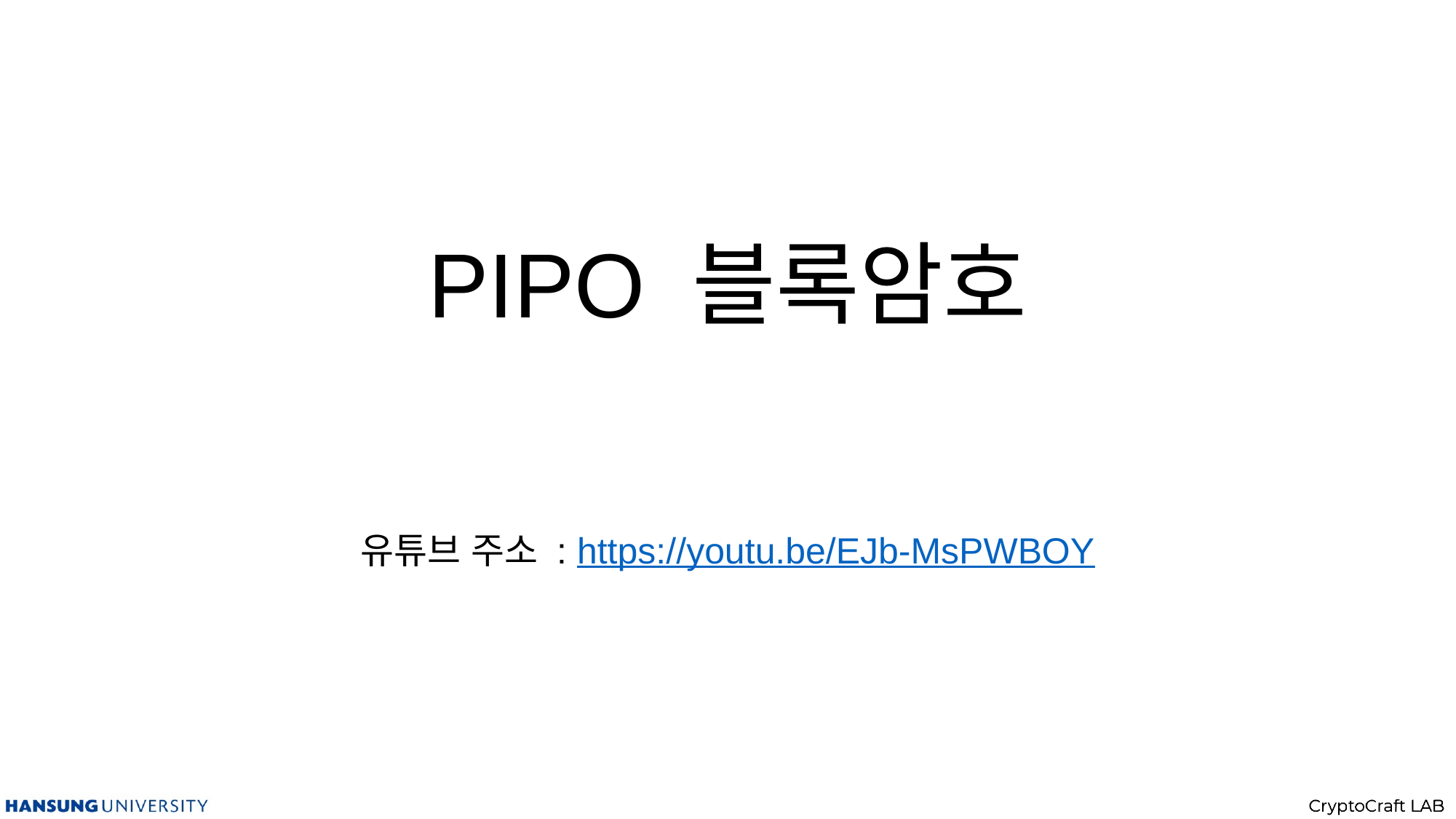

# PIPO 블록암호
유튜브 주소 : https://youtu.be/EJb-MsPWBOY